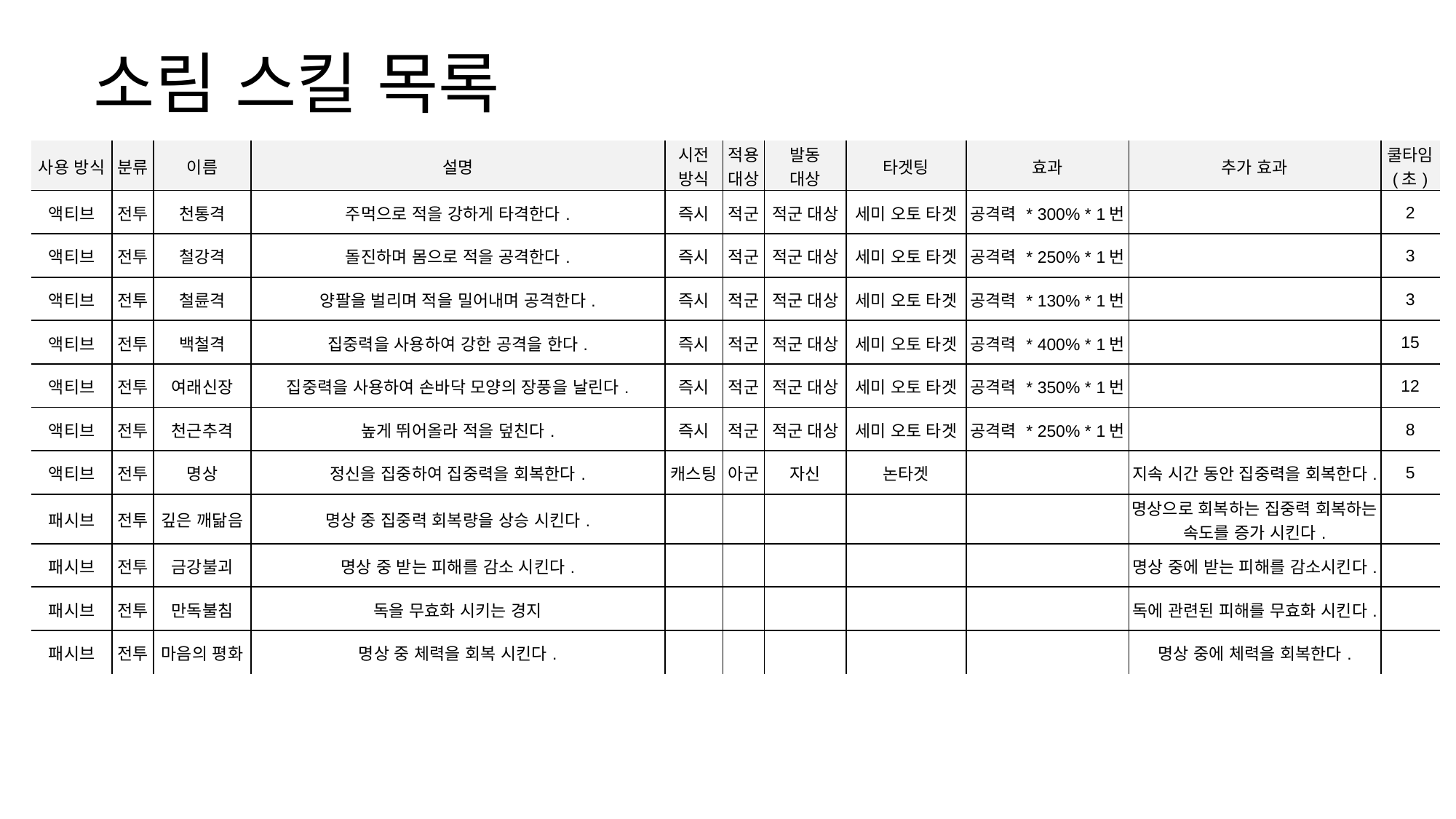

소림 스킬 목록
| 사용 방식 | 분류 | 이름 | 설명 | 시전 방식 | 적용 대상 | 발동 대상 | 타겟팅 | 효과 | 추가 효과 | 쿨타임 (초) |
| --- | --- | --- | --- | --- | --- | --- | --- | --- | --- | --- |
| 액티브 | 전투 | 천통격 | 주먹으로 적을 강하게 타격한다. | 즉시 | 적군 | 적군 대상 | 세미 오토 타겟 | 공격력 \* 300% \* 1번 |  | 2 |
| 액티브 | 전투 | 철강격 | 돌진하며 몸으로 적을 공격한다. | 즉시 | 적군 | 적군 대상 | 세미 오토 타겟 | 공격력 \* 250% \* 1번 |  | 3 |
| 액티브 | 전투 | 철륜격 | 양팔을 벌리며 적을 밀어내며 공격한다. | 즉시 | 적군 | 적군 대상 | 세미 오토 타겟 | 공격력 \* 130% \* 1번 |  | 3 |
| 액티브 | 전투 | 백철격 | 집중력을 사용하여 강한 공격을 한다. | 즉시 | 적군 | 적군 대상 | 세미 오토 타겟 | 공격력 \* 400% \* 1번 |  | 15 |
| 액티브 | 전투 | 여래신장 | 집중력을 사용하여 손바닥 모양의 장풍을 날린다. | 즉시 | 적군 | 적군 대상 | 세미 오토 타겟 | 공격력 \* 350% \* 1번 |  | 12 |
| 액티브 | 전투 | 천근추격 | 높게 뛰어올라 적을 덮친다. | 즉시 | 적군 | 적군 대상 | 세미 오토 타겟 | 공격력 \* 250% \* 1번 |  | 8 |
| 액티브 | 전투 | 명상 | 정신을 집중하여 집중력을 회복한다. | 캐스팅 | 아군 | 자신 | 논타겟 |  | 지속 시간 동안 집중력을 회복한다. | 5 |
| 패시브 | 전투 | 깊은 깨닮음 | 명상 중 집중력 회복량을 상승 시킨다. |  |  |  |  |  | 명상으로 회복하는 집중력 회복하는 속도를 증가 시킨다. |  |
| 패시브 | 전투 | 금강불괴 | 명상 중 받는 피해를 감소 시킨다. |  |  |  |  |  | 명상 중에 받는 피해를 감소시킨다. |  |
| 패시브 | 전투 | 만독불침 | 독을 무효화 시키는 경지 |  |  |  |  |  | 독에 관련된 피해를 무효화 시킨다. |  |
| 패시브 | 전투 | 마음의 평화 | 명상 중 체력을 회복 시킨다. |  |  |  |  |  | 명상 중에 체력을 회복한다. |  |